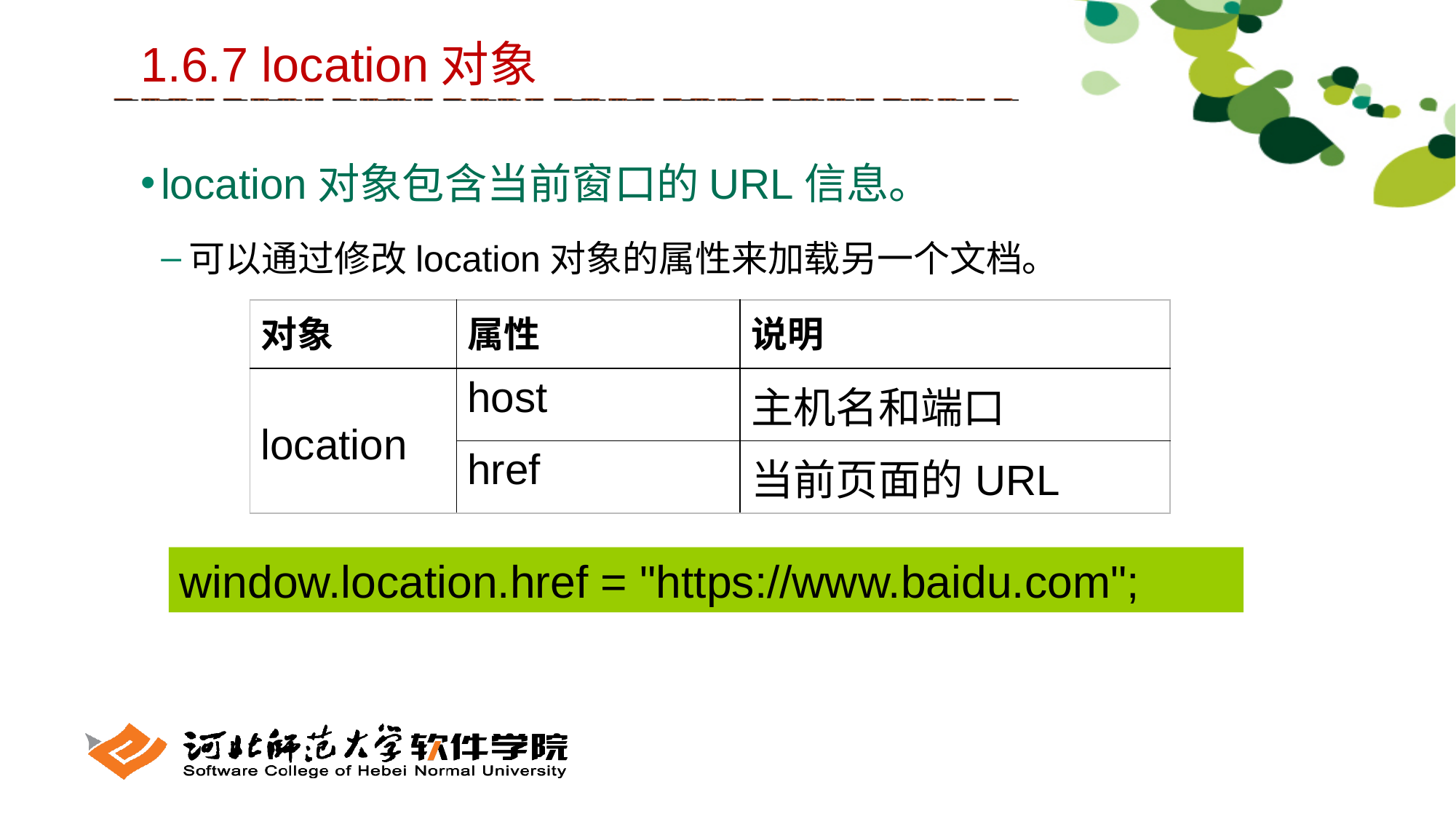

1.6.7 location对象
location对象包含当前窗口的URL信息。
可以通过修改location对象的属性来加载另一个文档。

| 对象 | 属性 | 说明 |
| --- | --- | --- |
| location | host | 主机名和端口 |
|  | href | 当前页面的URL |
window.location.href = "https://www.baidu.com";